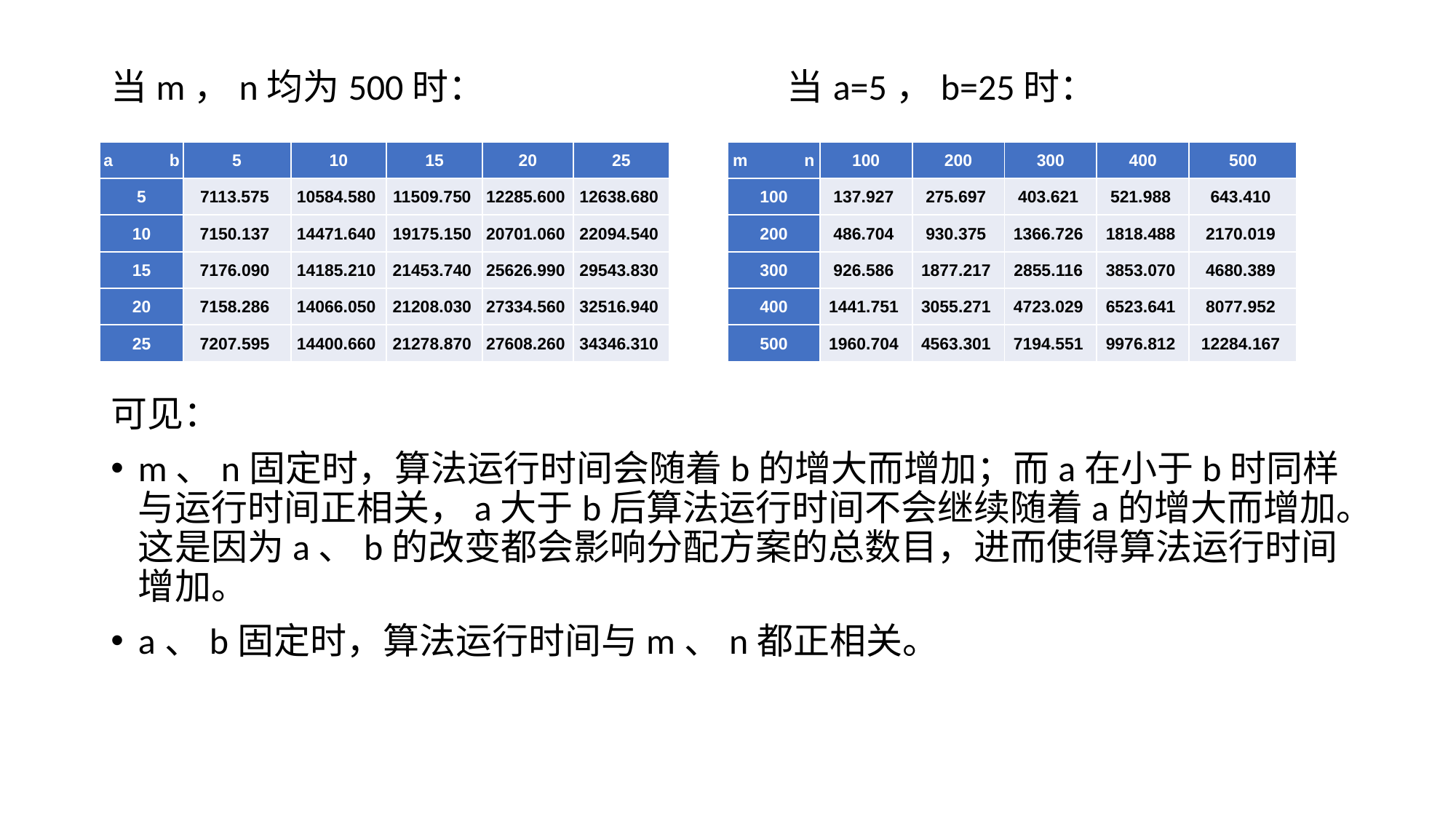

当m，n均为500时：                                     当a=5，b=25时：

可见：
m、n固定时，算法运行时间会随着b的增大而增加；而a在小于b时同样与运行时间正相关，a大于b后算法运行时间不会继续随着a的增大而增加。这是因为a、b的改变都会影响分配方案的总数目，进而使得算法运行时间增加。
a、b固定时，算法运行时间与m、n都正相关。
| a b | 5 | 10 | 15 | 20 | 25 |
| --- | --- | --- | --- | --- | --- |
| 5 | 7113.575 | 10584.580 | 11509.750 | 12285.600 | 12638.680 |
| 10 | 7150.137 | 14471.640 | 19175.150 | 20701.060 | 22094.540 |
| 15 | 7176.090 | 14185.210 | 21453.740 | 25626.990 | 29543.830 |
| 20 | 7158.286 | 14066.050 | 21208.030 | 27334.560 | 32516.940 |
| 25 | 7207.595 | 14400.660 | 21278.870 | 27608.260 | 34346.310 |
| m n | 100 | 200 | 300 | 400 | 500 |
| --- | --- | --- | --- | --- | --- |
| 100 | 137.927 | 275.697 | 403.621 | 521.988 | 643.410 |
| 200 | 486.704 | 930.375 | 1366.726 | 1818.488 | 2170.019 |
| 300 | 926.586 | 1877.217 | 2855.116 | 3853.070 | 4680.389 |
| 400 | 1441.751 | 3055.271 | 4723.029 | 6523.641 | 8077.952 |
| 500 | 1960.704 | 4563.301 | 7194.551 | 9976.812 | 12284.167 |